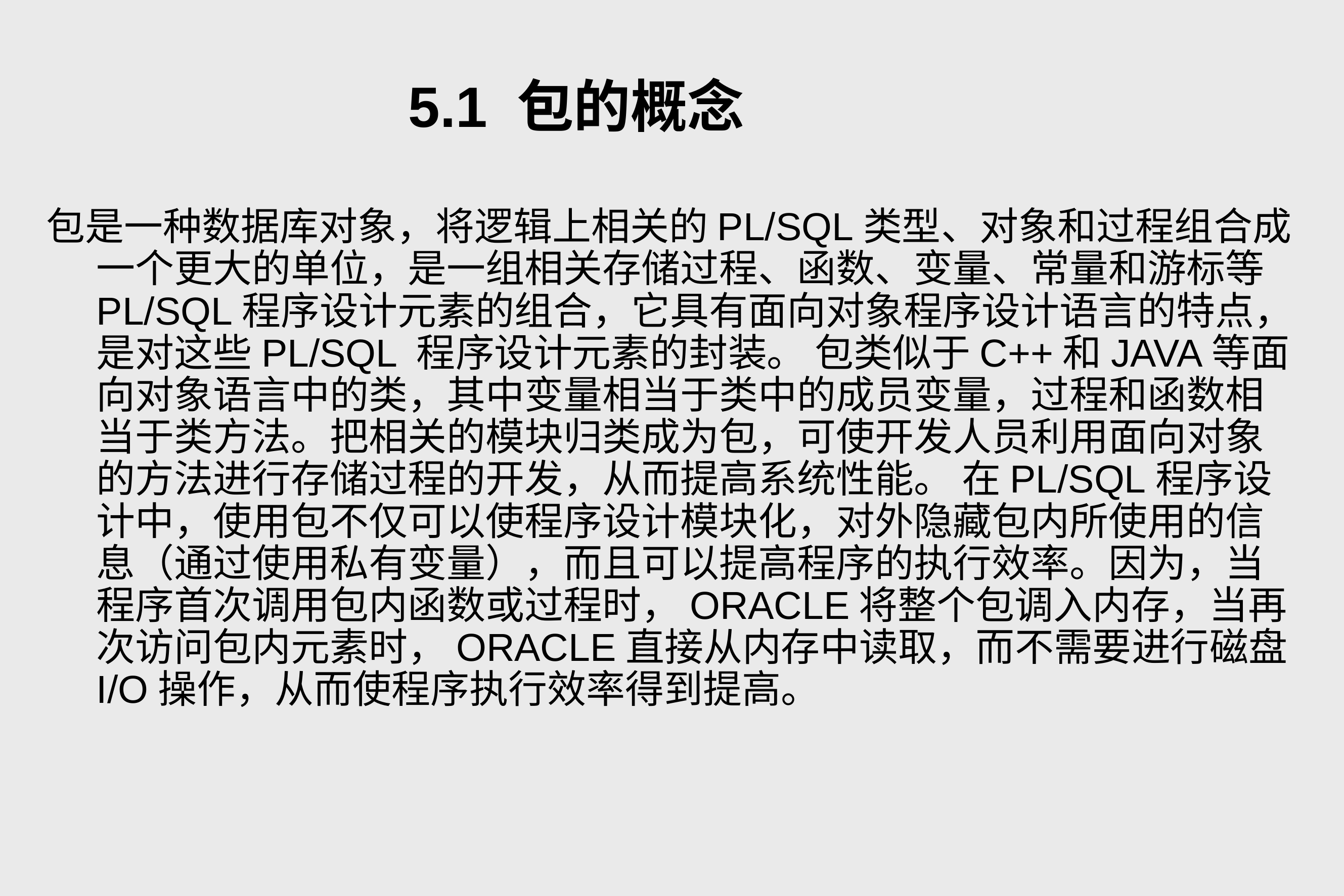

# 5.1 包的概念
包是一种数据库对象，将逻辑上相关的PL/SQL类型、对象和过程组合成一个更大的单位，是一组相关存储过程、函数、变量、常量和游标等PL/SQL程序设计元素的组合，它具有面向对象程序设计语言的特点，是对这些PL/SQL 程序设计元素的封装。 包类似于C++和JAVA等面向对象语言中的类，其中变量相当于类中的成员变量，过程和函数相当于类方法。把相关的模块归类成为包，可使开发人员利用面向对象的方法进行存储过程的开发，从而提高系统性能。 在PL/SQL程序设计中，使用包不仅可以使程序设计模块化，对外隐藏包内所使用的信息（通过使用私有变量），而且可以提高程序的执行效率。因为，当程序首次调用包内函数或过程时，ORACLE将整个包调入内存，当再次访问包内元素时，ORACLE直接从内存中读取，而不需要进行磁盘I/O操作，从而使程序执行效率得到提高。